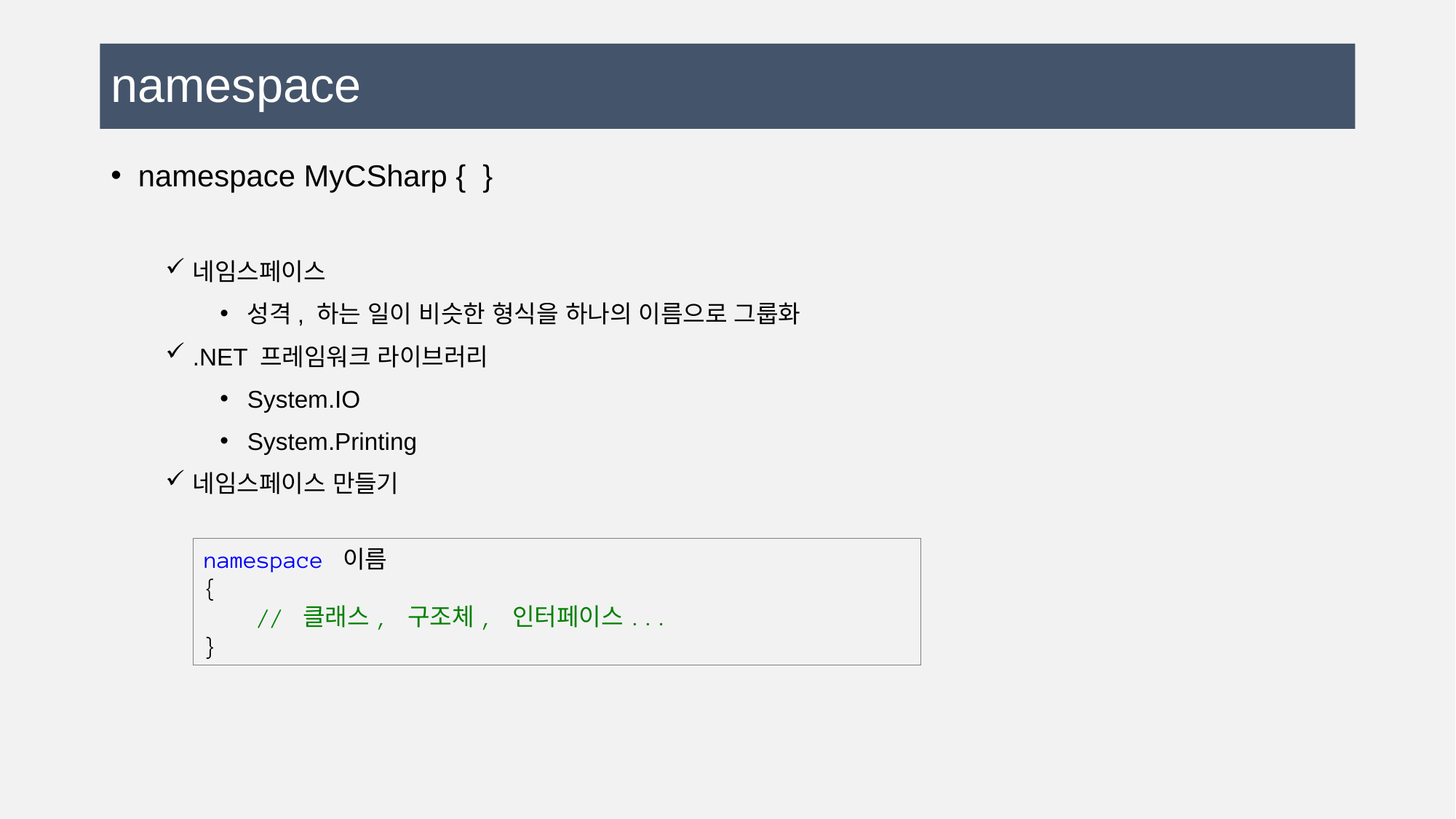

# namespace
namespace MyCSharp {  }

네임스페이스
성격, 하는 일이 비슷한 형식을 하나의 이름으로 그룹화
.NET 프레임워크 라이브러리
System.IO
System.Printing
네임스페이스 만들기
namespace 이름
{
    // 클래스, 구조체, 인터페이스...
}